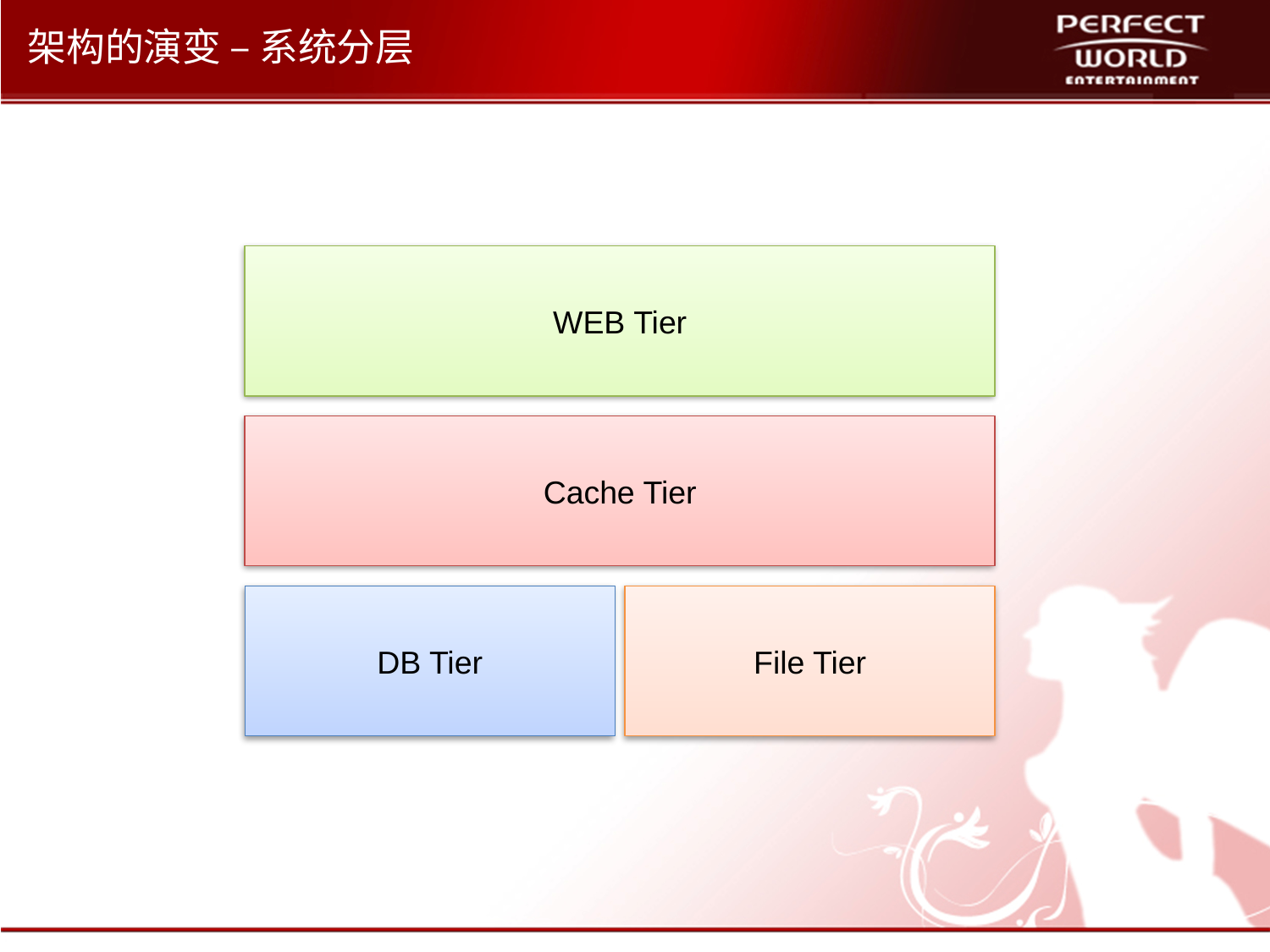

# 架构的演变 – 系统分层
WEB Tier
Cache Tier
DB Tier
File Tier